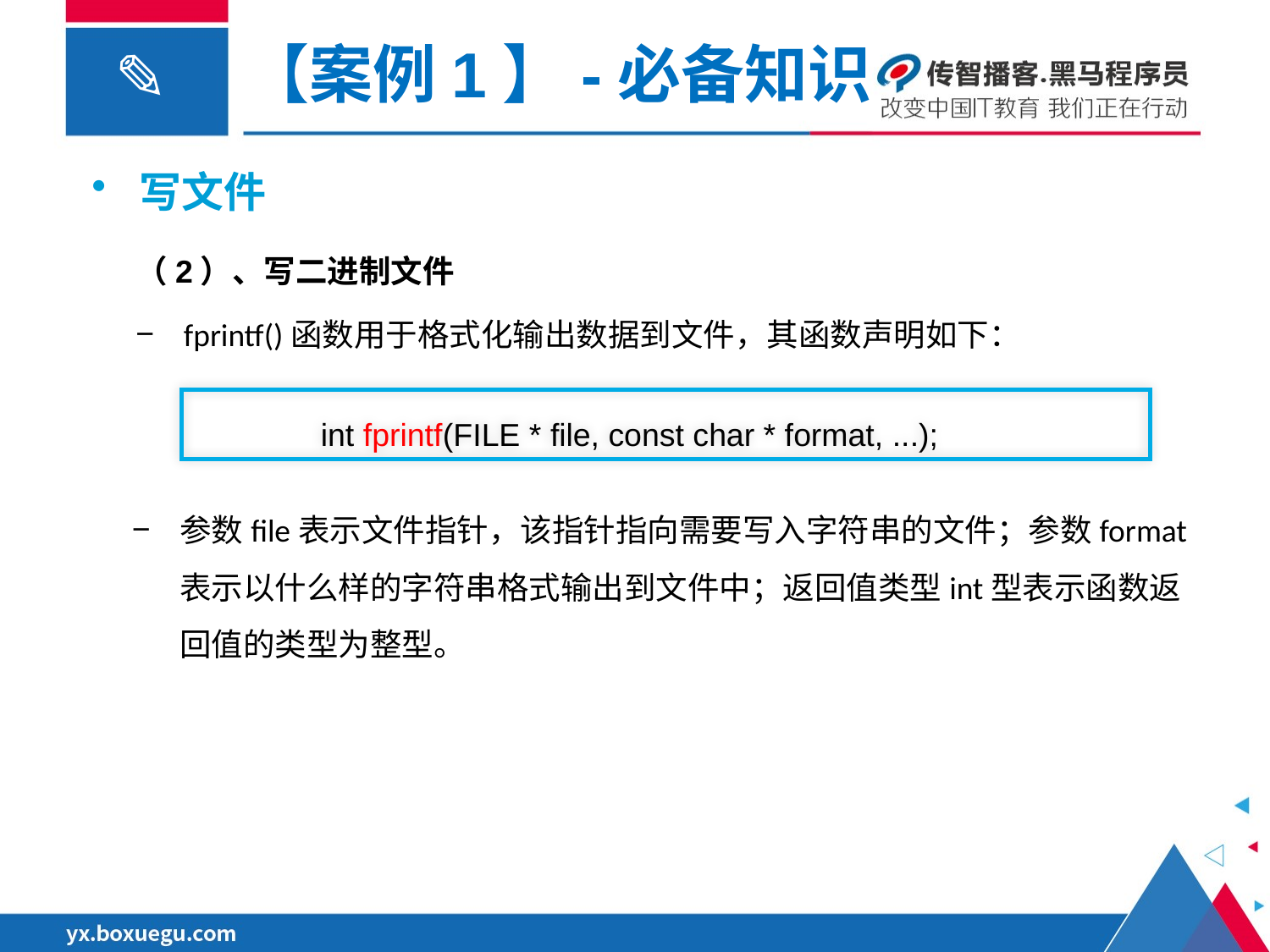

【案例1】-必备知识
写文件
（2）、写二进制文件
fprintf()函数用于格式化输出数据到文件，其函数声明如下：
	int fprintf(FILE * file, const char * format, ...);
参数file表示文件指针，该指针指向需要写入字符串的文件；参数format表示以什么样的字符串格式输出到文件中；返回值类型int型表示函数返回值的类型为整型。